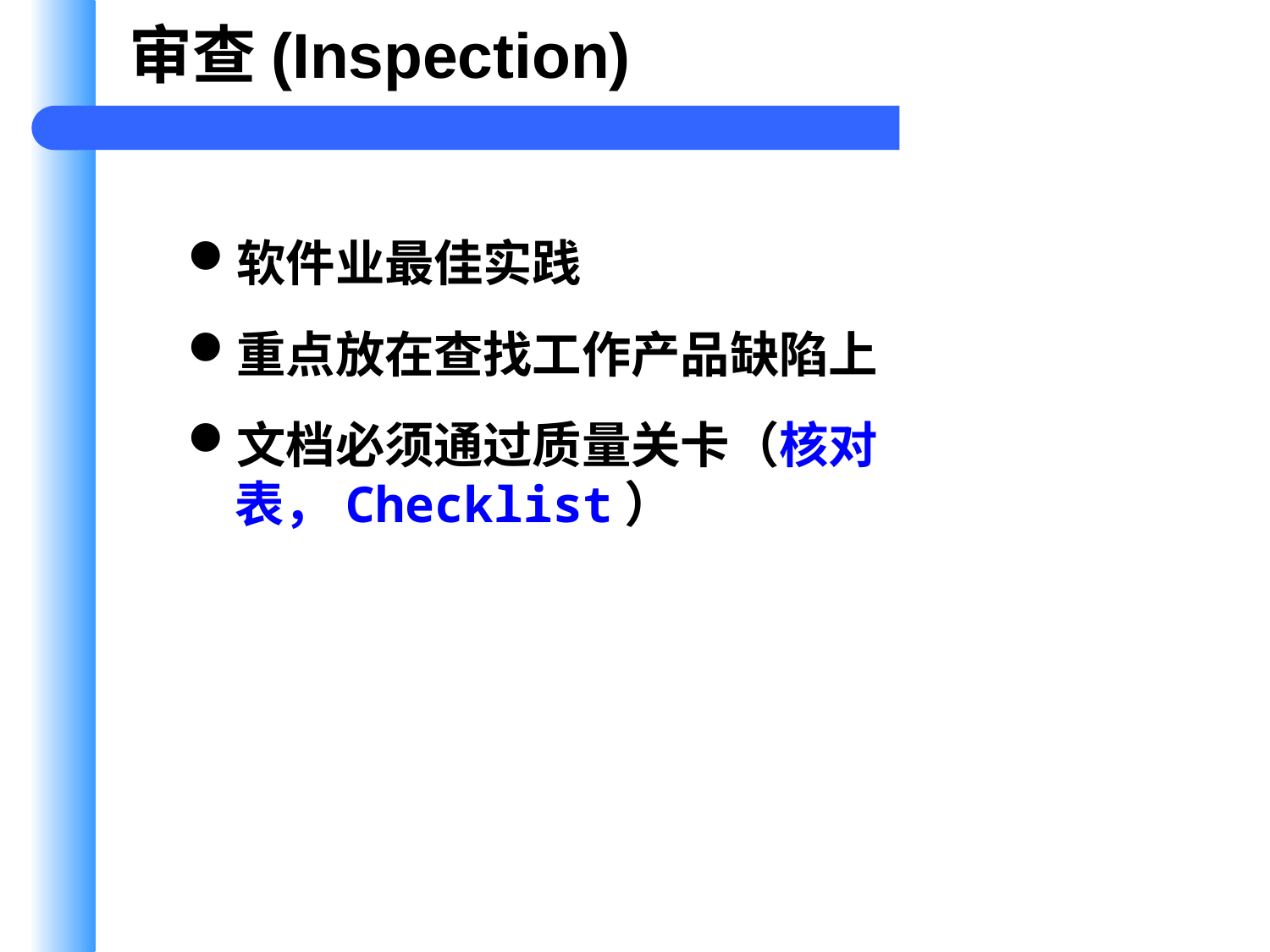

# 审查(Inspection)
软件业最佳实践
重点放在查找工作产品缺陷上
文档必须通过质量关卡（核对表，Checklist）